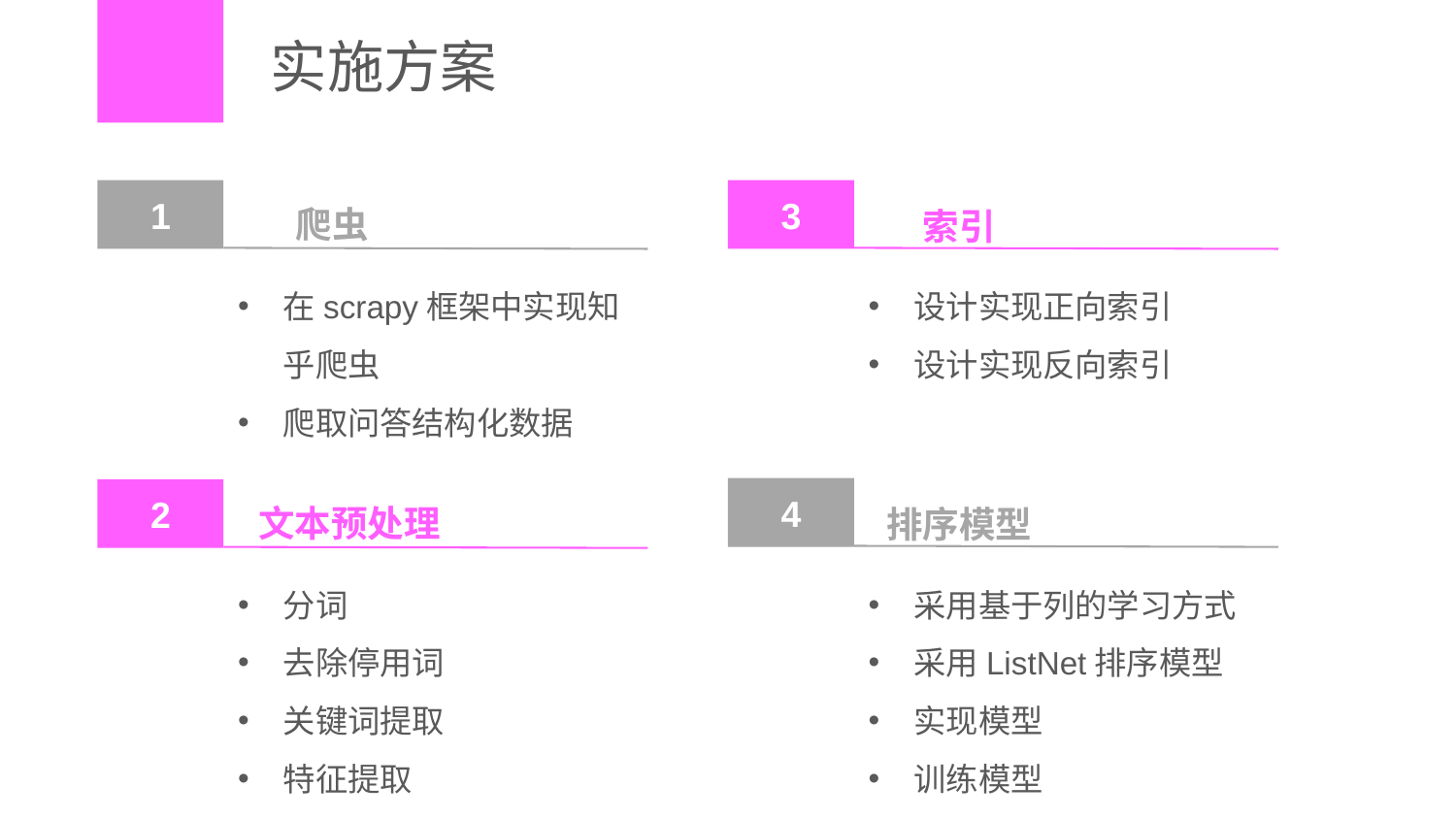

# 实施方案
爬虫
索引
1
3
设计实现正向索引
设计实现反向索引
在scrapy框架中实现知乎爬虫
爬取问答结构化数据
文本预处理
排序模型
4
2
分词
去除停用词
关键词提取
特征提取
采用基于列的学习方式
采用ListNet排序模型
实现模型
训练模型